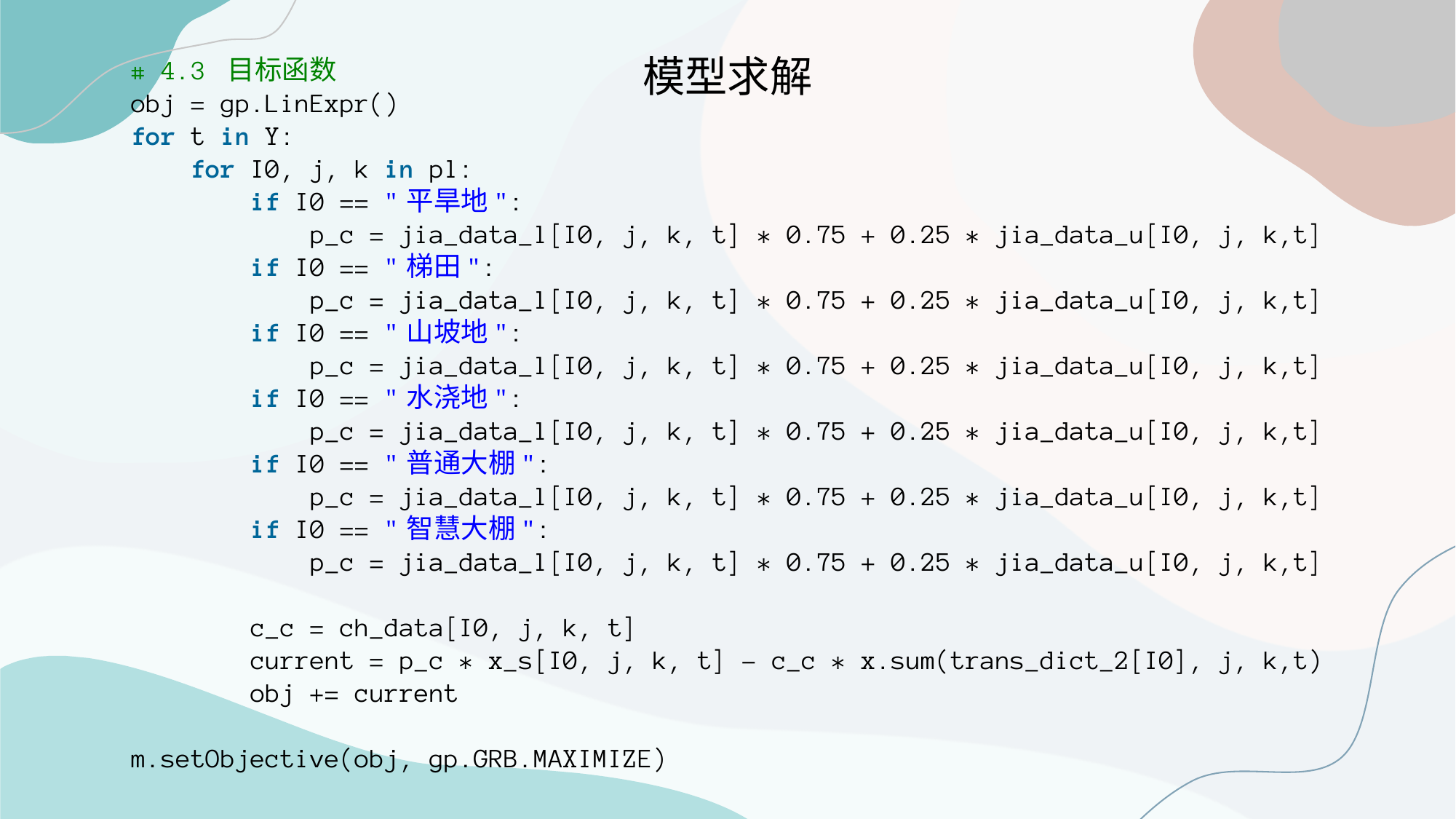

模型求解
# 4.3 ⽬标函数
obj = gp.LinExpr()
for t in Y:
    for I0, j, k in pl:
        if I0 == "平旱地":
            p_c = jia_data_l[I0, j, k, t] * 0.75 + 0.25 * jia_data_u[I0, j, k,t]
        if I0 == "梯⽥":
            p_c = jia_data_l[I0, j, k, t] * 0.75 + 0.25 * jia_data_u[I0, j, k,t]
        if I0 == "⼭坡地":
            p_c = jia_data_l[I0, j, k, t] * 0.75 + 0.25 * jia_data_u[I0, j, k,t]
        if I0 == "⽔浇地":
            p_c = jia_data_l[I0, j, k, t] * 0.75 + 0.25 * jia_data_u[I0, j, k,t]
        if I0 == "普通⼤棚":
            p_c = jia_data_l[I0, j, k, t] * 0.75 + 0.25 * jia_data_u[I0, j, k,t]
        if I0 == "智慧⼤棚":
            p_c = jia_data_l[I0, j, k, t] * 0.75 + 0.25 * jia_data_u[I0, j, k,t]

        c_c = ch_data[I0, j, k, t]
        current = p_c * x_s[I0, j, k, t] - c_c * x.sum(trans_dict_2[I0], j, k,t)
        obj += current

m.setObjective(obj, gp.GRB.MAXIMIZE)